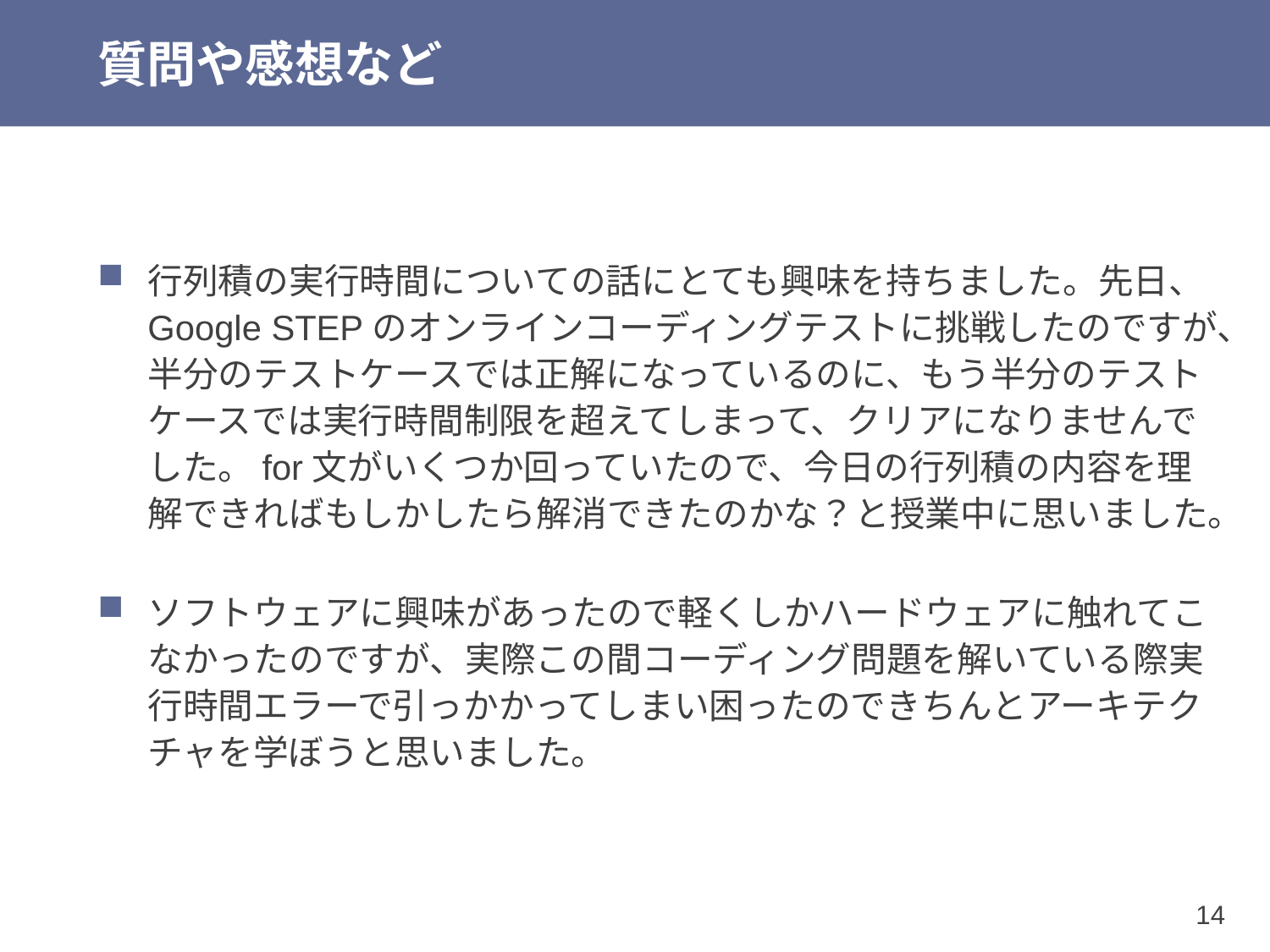

# 質問や感想など
行列積の実行時間についての話にとても興味を持ちました。先日、Google STEPのオンラインコーディングテストに挑戦したのですが、半分のテストケースでは正解になっているのに、もう半分のテストケースでは実行時間制限を超えてしまって、クリアになりませんでした。for文がいくつか回っていたので、今日の行列積の内容を理解できればもしかしたら解消できたのかな？と授業中に思いました。
ソフトウェアに興味があったので軽くしかハードウェアに触れてこなかったのですが、実際この間コーディング問題を解いている際実行時間エラーで引っかかってしまい困ったのできちんとアーキテクチャを学ぼうと思いました。